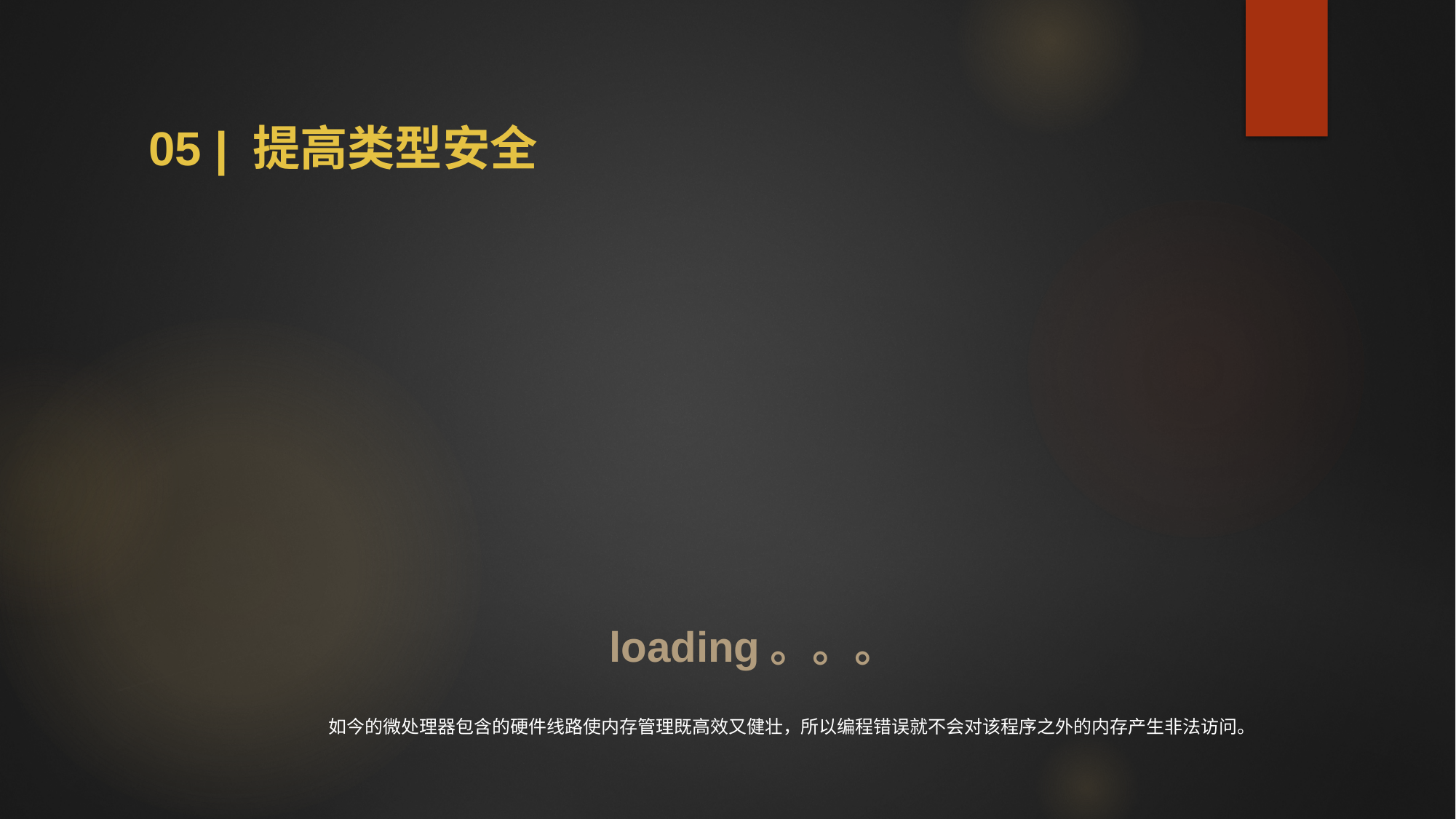

# 05 | 提高类型安全
loading。。。
如今的微处理器包含的硬件线路使内存管理既高效又健壮，所以编程错误就不会对该程序之外的内存产生非法访问。